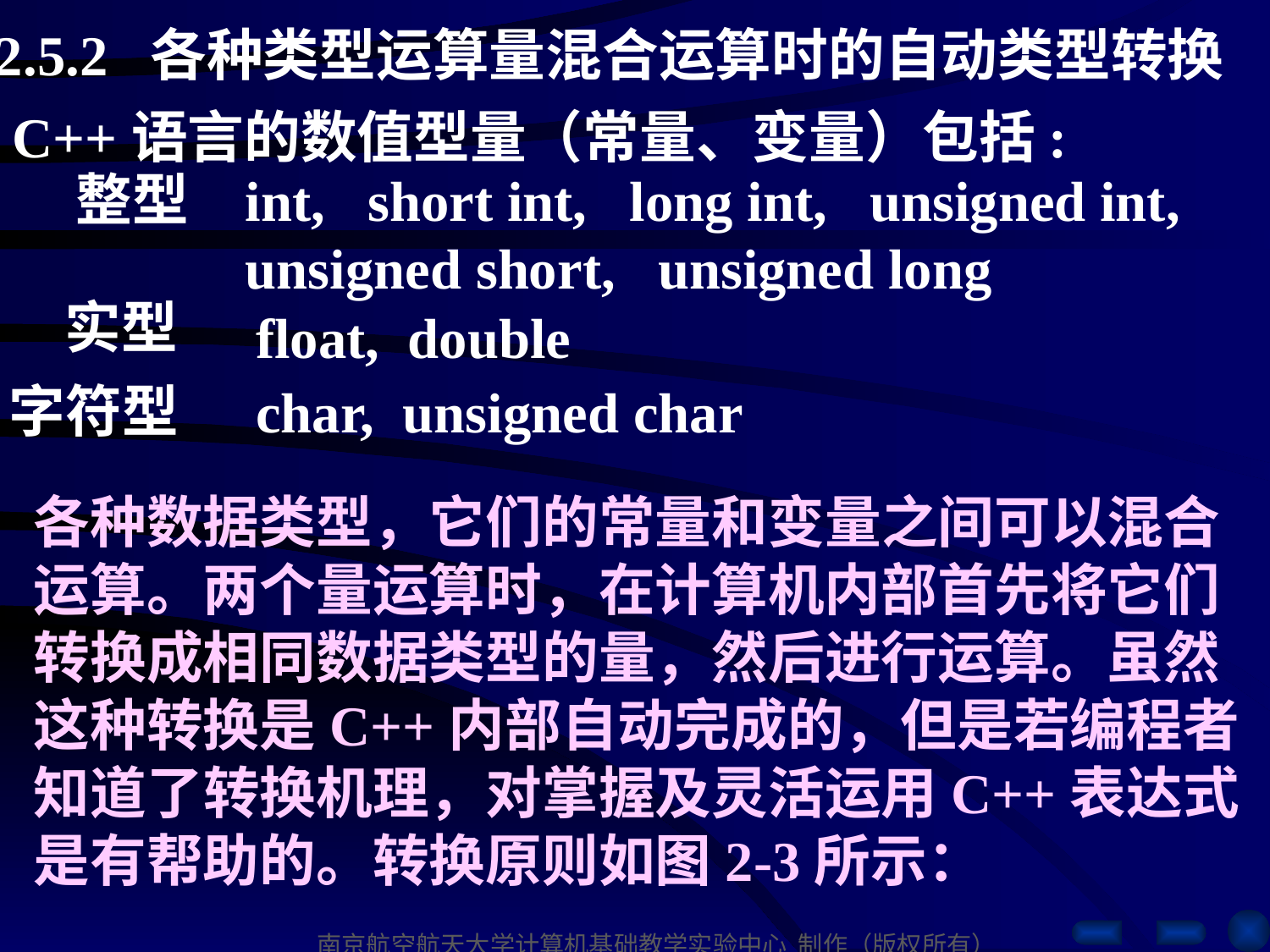

2.5.2  各种类型运算量混合运算时的自动类型转换
C++语言的数值型量（常量、变量）包括:
整型
int,   short int,   long int,   unsigned int, unsigned short,   unsigned long
实型
float,  double
字符型
char,  unsigned char
各种数据类型，它们的常量和变量之间可以混合运算。两个量运算时，在计算机内部首先将它们转换成相同数据类型的量，然后进行运算。虽然这种转换是C++内部自动完成的，但是若编程者知道了转换机理，对掌握及灵活运用C++表达式是有帮助的。转换原则如图2-3所示：